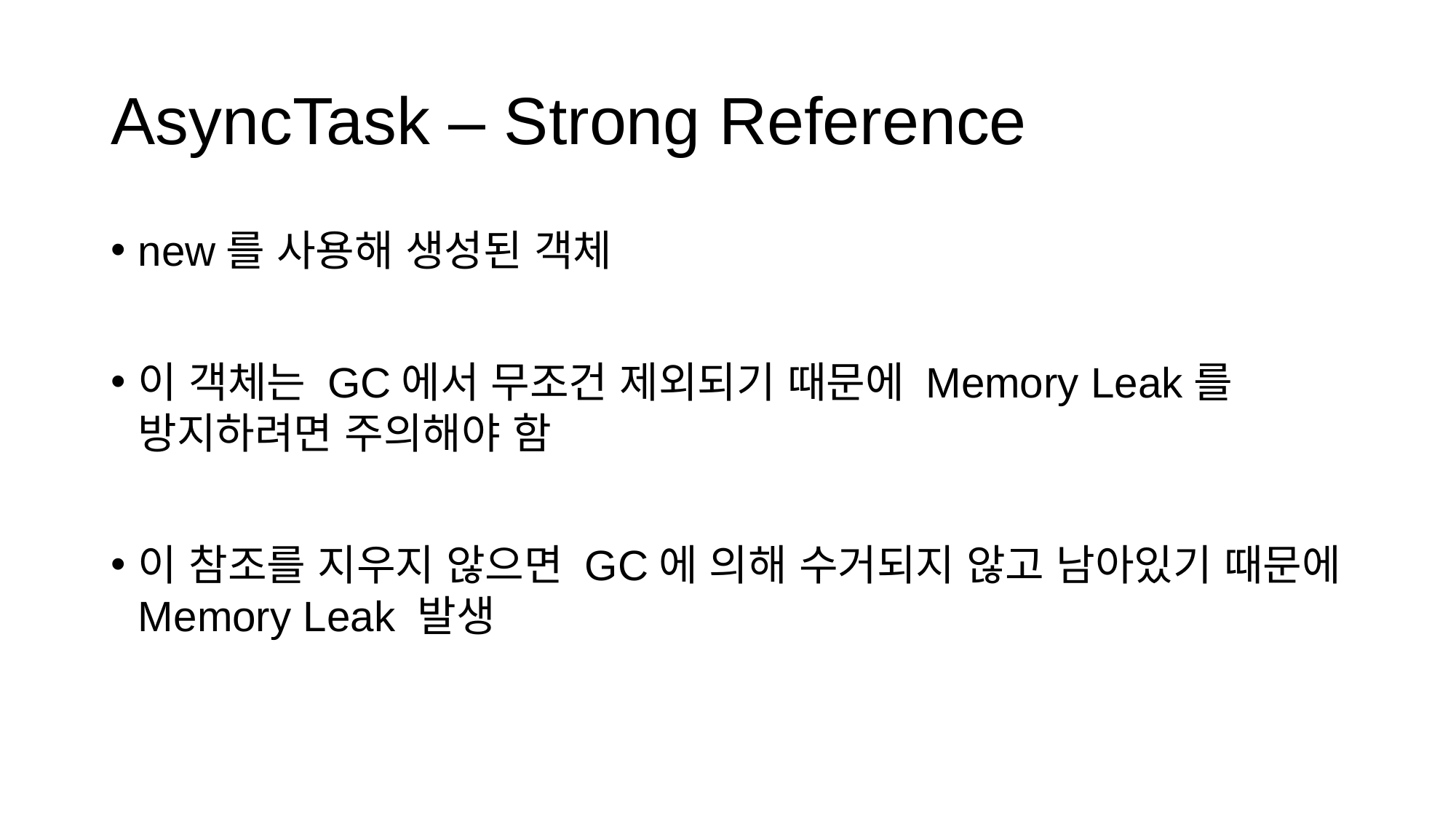

# AsyncTask – Strong Reference
new를 사용해 생성된 객체

이 객체는 GC에서 무조건 제외되기 때문에 Memory Leak를 방지하려면 주의해야 함

이 참조를 지우지 않으면 GC에 의해 수거되지 않고 남아있기 때문에 Memory Leak 발생